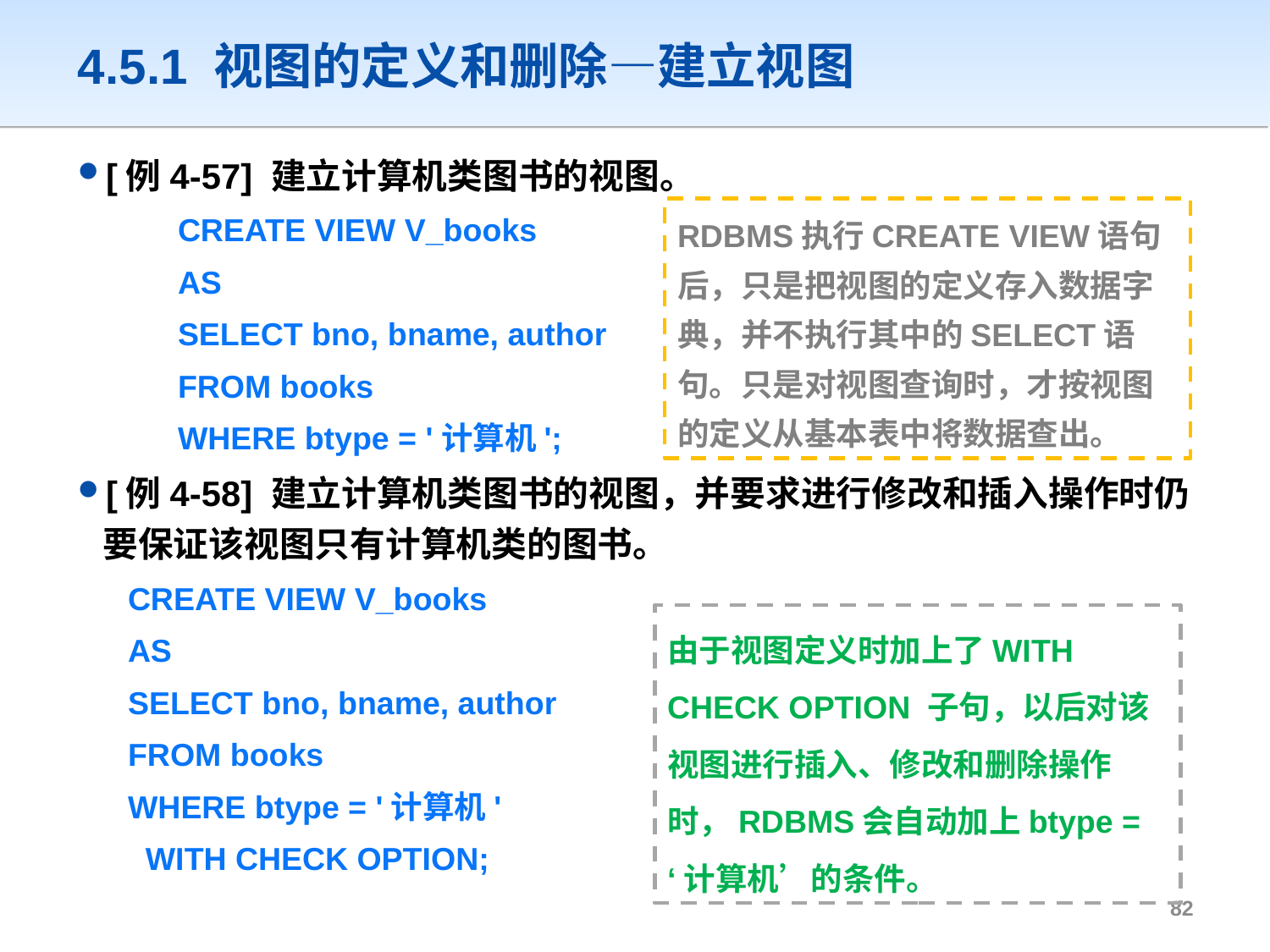

# 4.5.1 视图的定义和删除—建立视图
[例4-57] 建立计算机类图书的视图。
CREATE VIEW V_books
AS
SELECT bno, bname, author
FROM books
WHERE btype = '计算机';
[例4-58] 建立计算机类图书的视图，并要求进行修改和插入操作时仍要保证该视图只有计算机类的图书。
CREATE VIEW V_books
AS
SELECT bno, bname, author
FROM books
WHERE btype = '计算机'
  WITH CHECK OPTION;

RDBMS执行CREATE VIEW语句后，只是把视图的定义存入数据字典，并不执行其中的SELECT语句。只是对视图查询时，才按视图的定义从基本表中将数据查出。
由于视图定义时加上了WITH CHECK OPTION 子句，以后对该视图进行插入、修改和删除操作时，RDBMS会自动加上btype = ‘计算机’的条件。
82